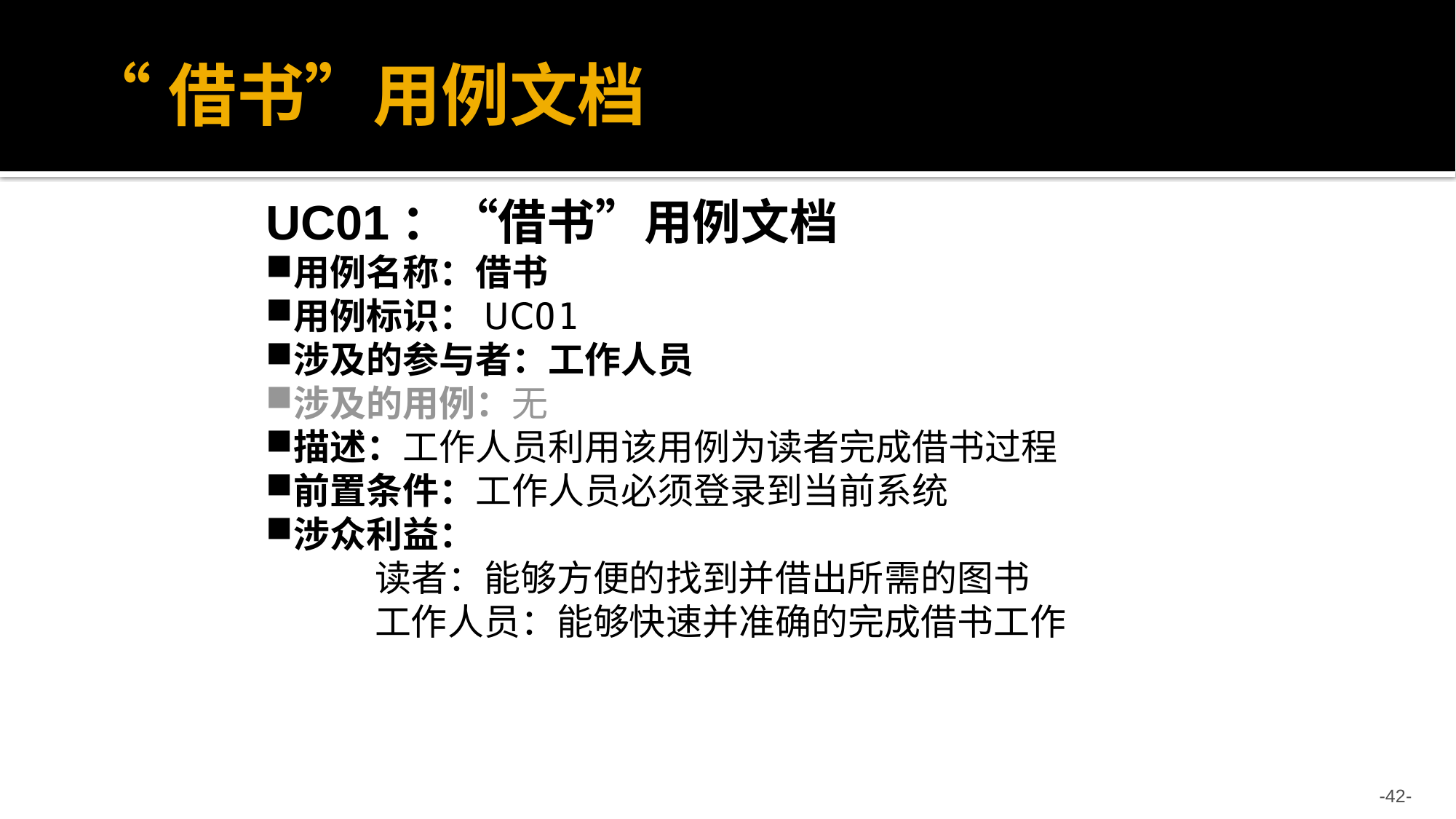

# “借书”用例文档
UC01：“借书”用例文档
用例名称：借书
用例标识：UC01
涉及的参与者：工作人员
涉及的用例：无
描述：工作人员利用该用例为读者完成借书过程
前置条件：工作人员必须登录到当前系统
涉众利益：
		读者：能够方便的找到并借出所需的图书
		工作人员：能够快速并准确的完成借书工作
-42-